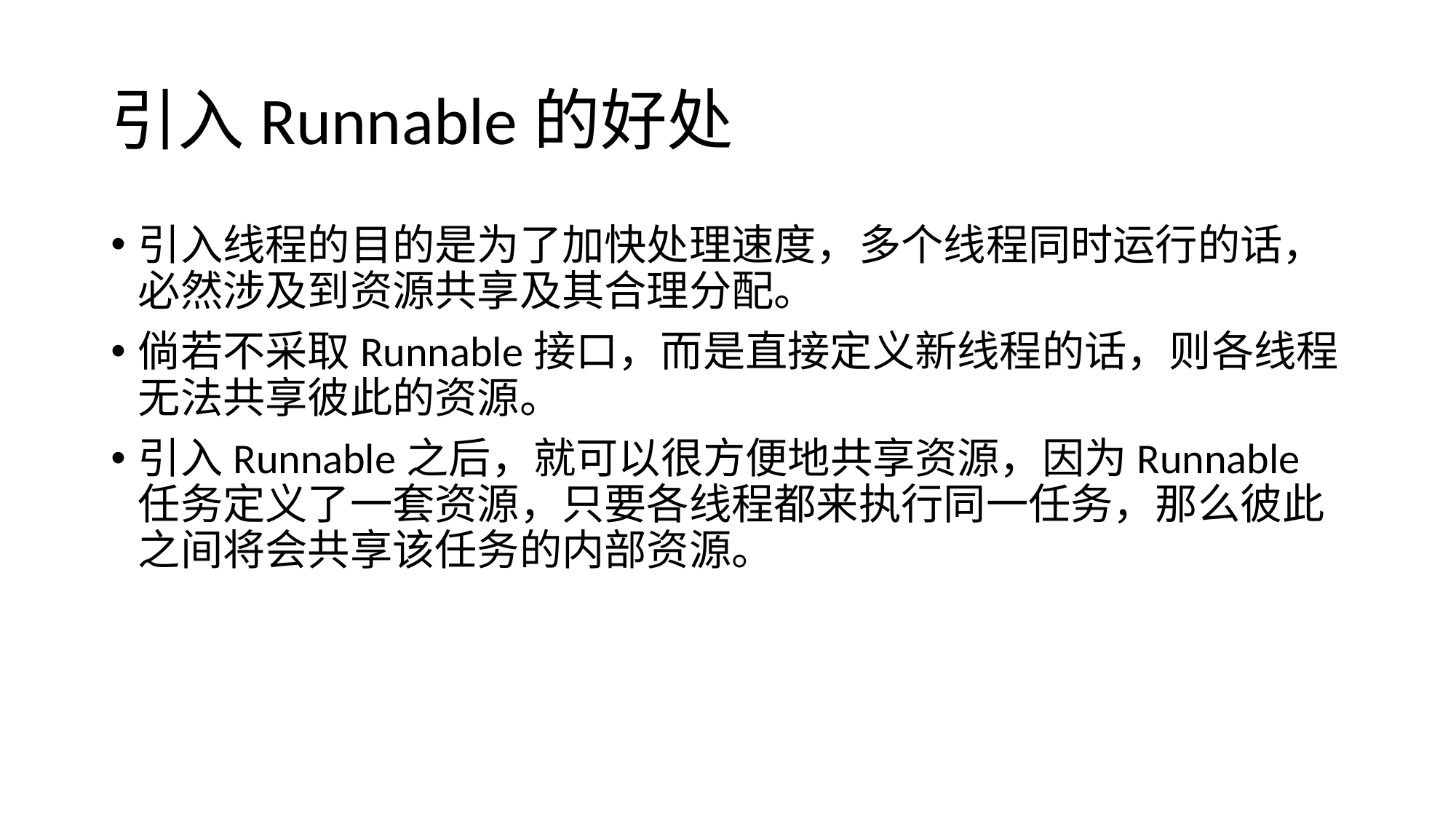

# 引入Runnable的好处
引入线程的目的是为了加快处理速度，多个线程同时运行的话，必然涉及到资源共享及其合理分配。
倘若不采取Runnable接口，而是直接定义新线程的话，则各线程无法共享彼此的资源。
引入Runnable之后，就可以很方便地共享资源，因为Runnable任务定义了一套资源，只要各线程都来执行同一任务，那么彼此之间将会共享该任务的内部资源。